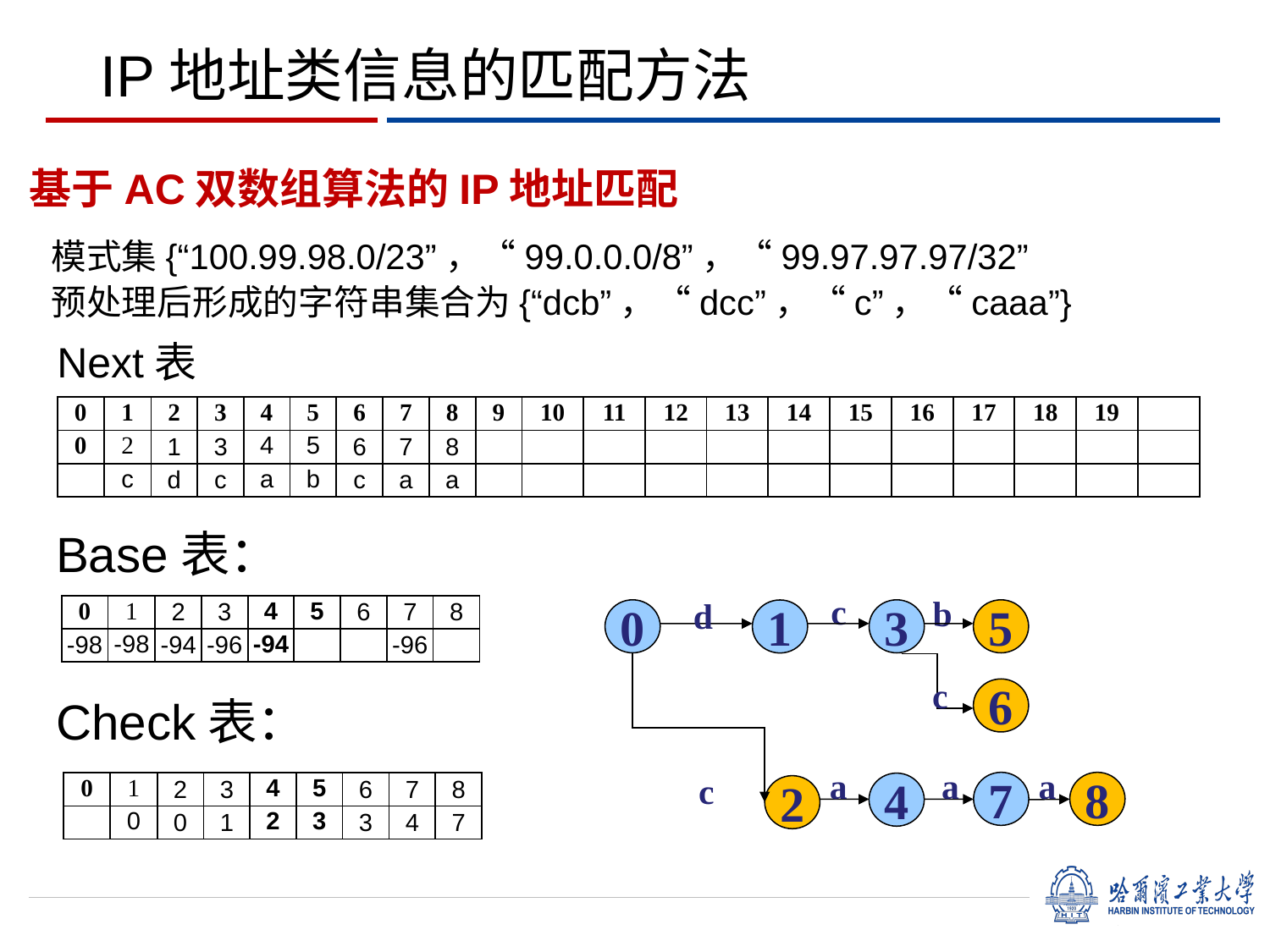

# IP地址类信息的匹配方法
基于AC双数组算法的IP地址匹配

模式集{“100.99.98.0/23”，“99.0.0.0/8”，“99.97.97.97/32”
预处理后形成的字符串集合为{“dcb”，“dcc”，“c”，“caaa”}
Next表
| 0 | 1 | 2 | 3 | 4 | 5 | 6 | 7 | 8 | 9 | 10 | 11 | 12 | 13 | 14 | 15 | 16 | 17 | 18 | 19 |  |
| --- | --- | --- | --- | --- | --- | --- | --- | --- | --- | --- | --- | --- | --- | --- | --- | --- | --- | --- | --- | --- |
| 0 | 2 | 1 | 3 | 4 | 5 | 6 | 7 | 8 |  |  |  |  |  |  |  |  |  |  |  |  |
|  | c | d | c | a | b | c | a | a |  |  |  |  |  |  |  |  |  |  |  |  |
Base表：

Check表：
c
b
d
0
3
5
1

c
6
a
a
a
c
7
8
4
2

| 0 | 1 | 2 | 3 | 4 | 5 | 6 | 7 | 8 |
| --- | --- | --- | --- | --- | --- | --- | --- | --- |
| -98 | -98 | -94 | -96 | -94 |  |  | -96 |  |
| 0 | 1 | 2 | 3 | 4 | 5 | 6 | 7 | 8 |
| --- | --- | --- | --- | --- | --- | --- | --- | --- |
|  | 0 | 0 | 1 | 2 | 3 | 3 | 4 | 7 |